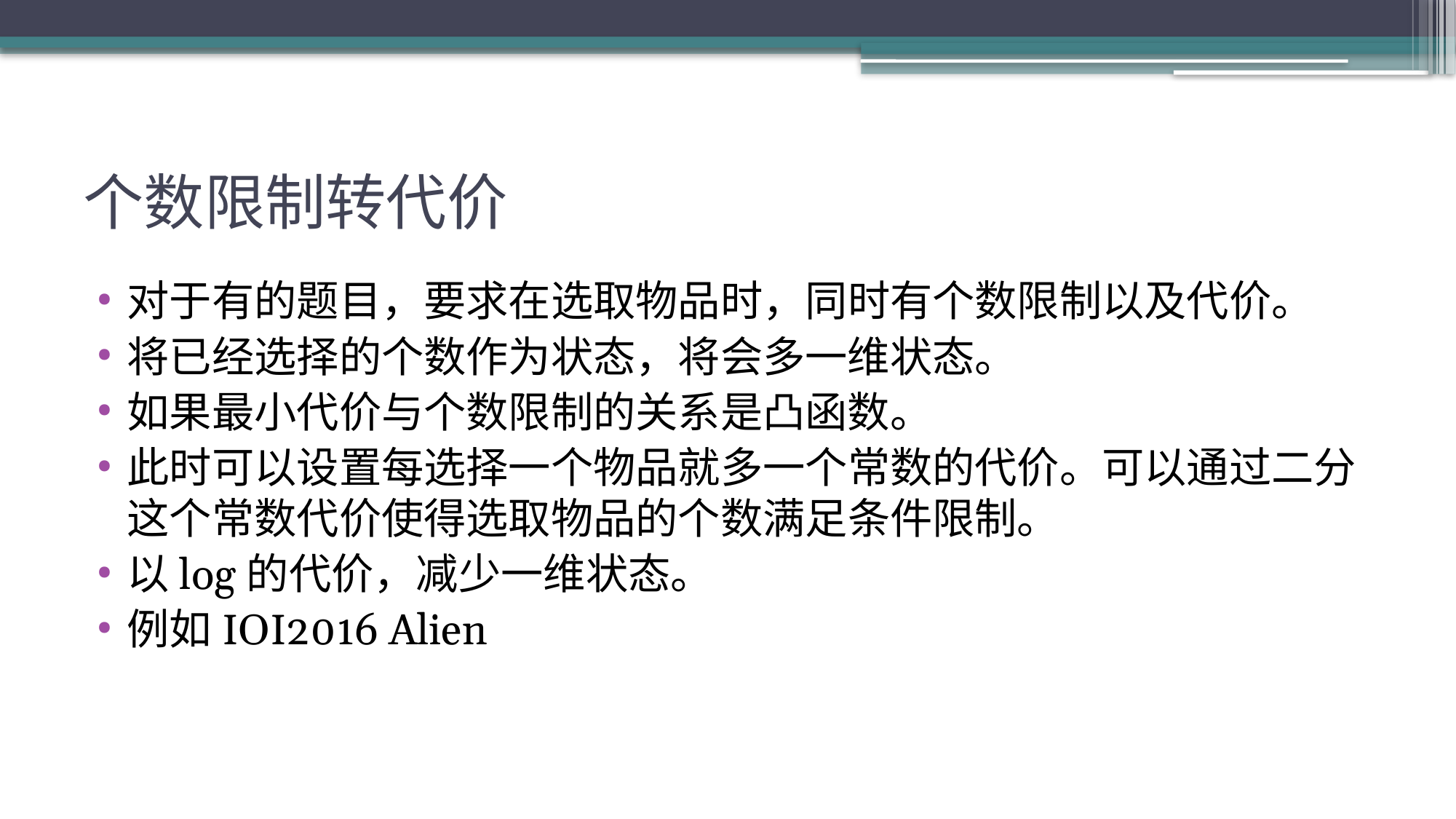

# 个数限制转代价
对于有的题目，要求在选取物品时，同时有个数限制以及代价。
将已经选择的个数作为状态，将会多一维状态。
如果最小代价与个数限制的关系是凸函数。
此时可以设置每选择一个物品就多一个常数的代价。可以通过二分这个常数代价使得选取物品的个数满足条件限制。
以log的代价，减少一维状态。
例如IOI2016 Alien